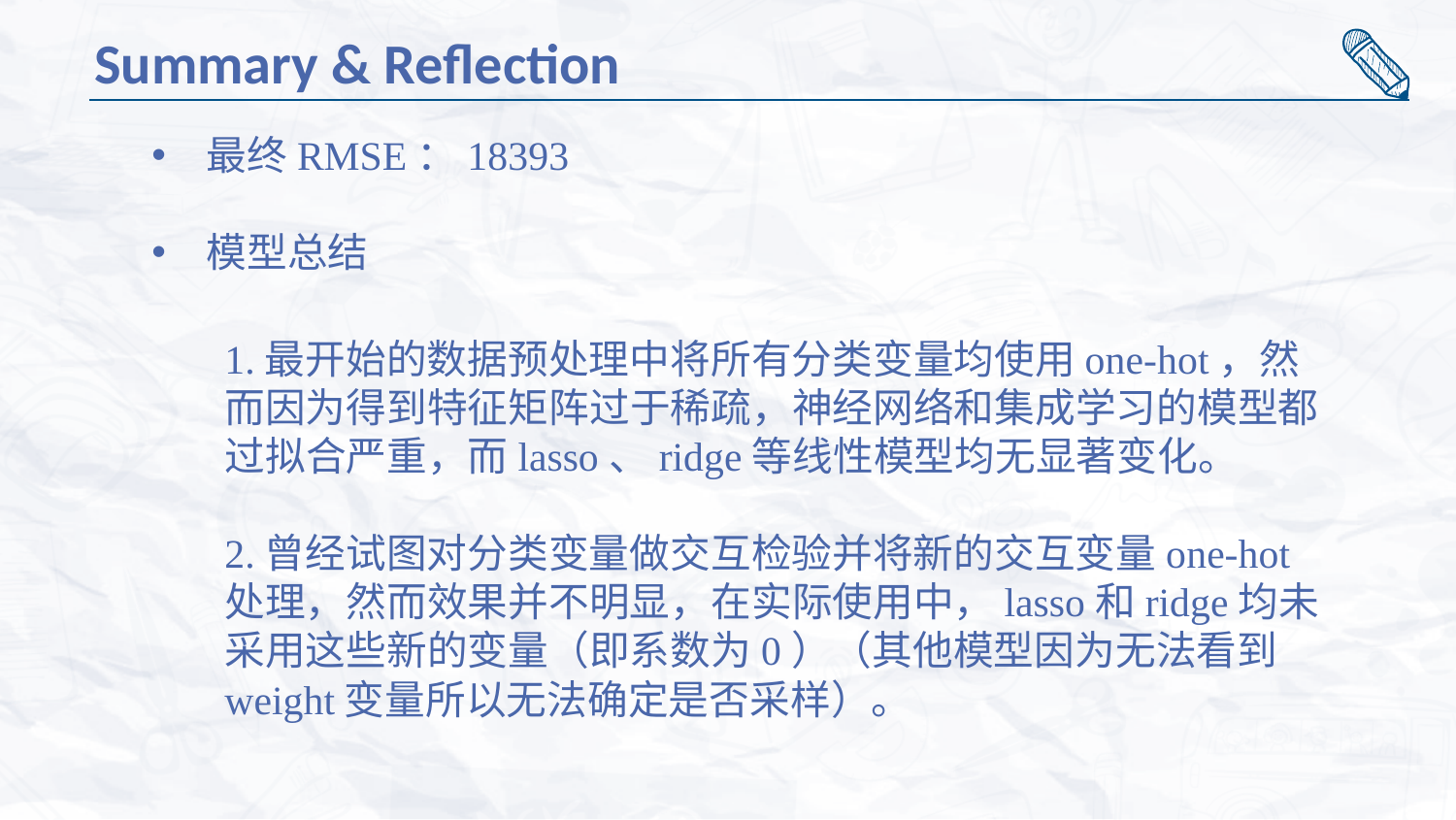

Summary & Reflection
最终RMSE：18393

模型总结

1.最开始的数据预处理中将所有分类变量均使用one-hot，然而因为得到特征矩阵过于稀疏，神经网络和集成学习的模型都过拟合严重，而lasso、ridge等线性模型均无显著变化。

2.曾经试图对分类变量做交互检验并将新的交互变量one-hot处理，然而效果并不明显，在实际使用中，lasso和ridge均未采用这些新的变量（即系数为0）（其他模型因为无法看到weight变量所以无法确定是否采样）。